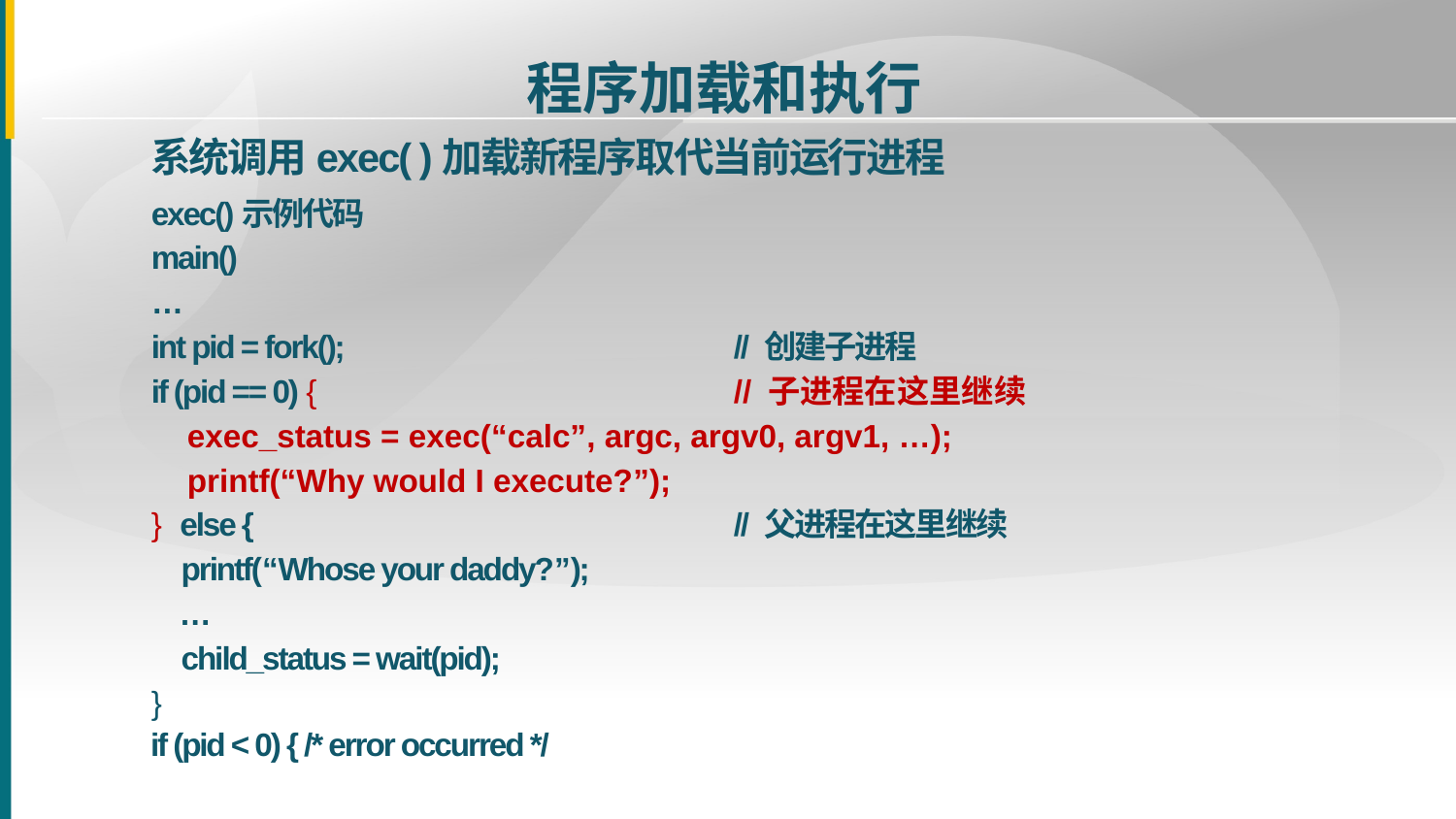

程序加载和执行
系统调用exec( )加载新程序取代当前运行进程
exec()示例代码
main()
…
int pid = fork();			// 创建子进程
if (pid == 0) {			// 子进程在这里继续
    exec_status = exec(“calc”, argc, argv0, argv1, …);
    printf(“Why would I execute?”);
}  else {				// 父进程在这里继续
    printf(“Whose your daddy?”);
    …
    child_status = wait(pid);
}
if (pid < 0) { /* error occurred */